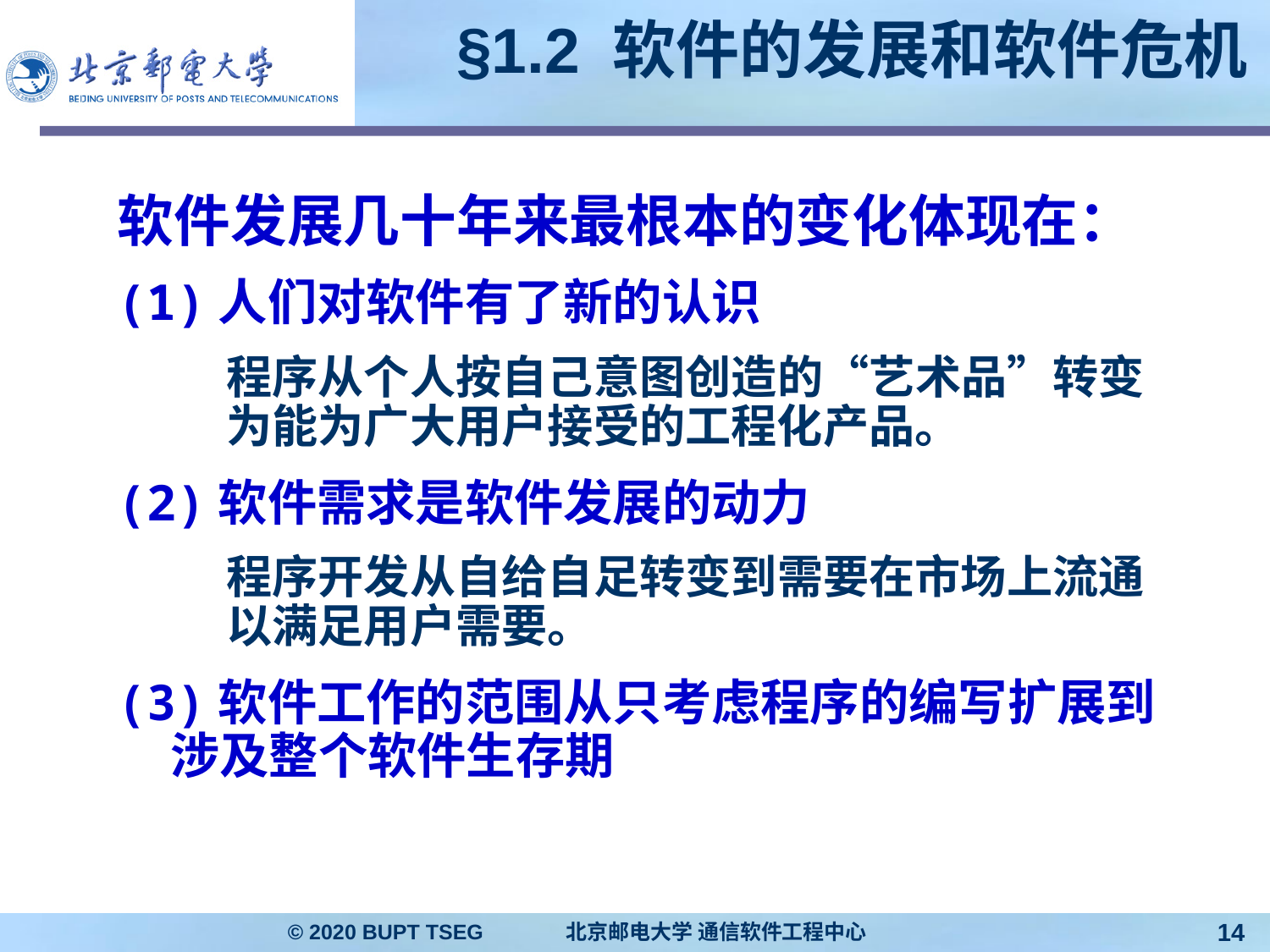

# §1.2 软件的发展和软件危机
软件发展几十年来最根本的变化体现在：
(1)人们对软件有了新的认识
	程序从个人按自己意图创造的“艺术品”转变为能为广大用户接受的工程化产品。
(2)软件需求是软件发展的动力
	程序开发从自给自足转变到需要在市场上流通以满足用户需要。
(3)软件工作的范围从只考虑程序的编写扩展到涉及整个软件生存期
© 2020 BUPT TSEG             北京邮电大学 通信软件工程中心